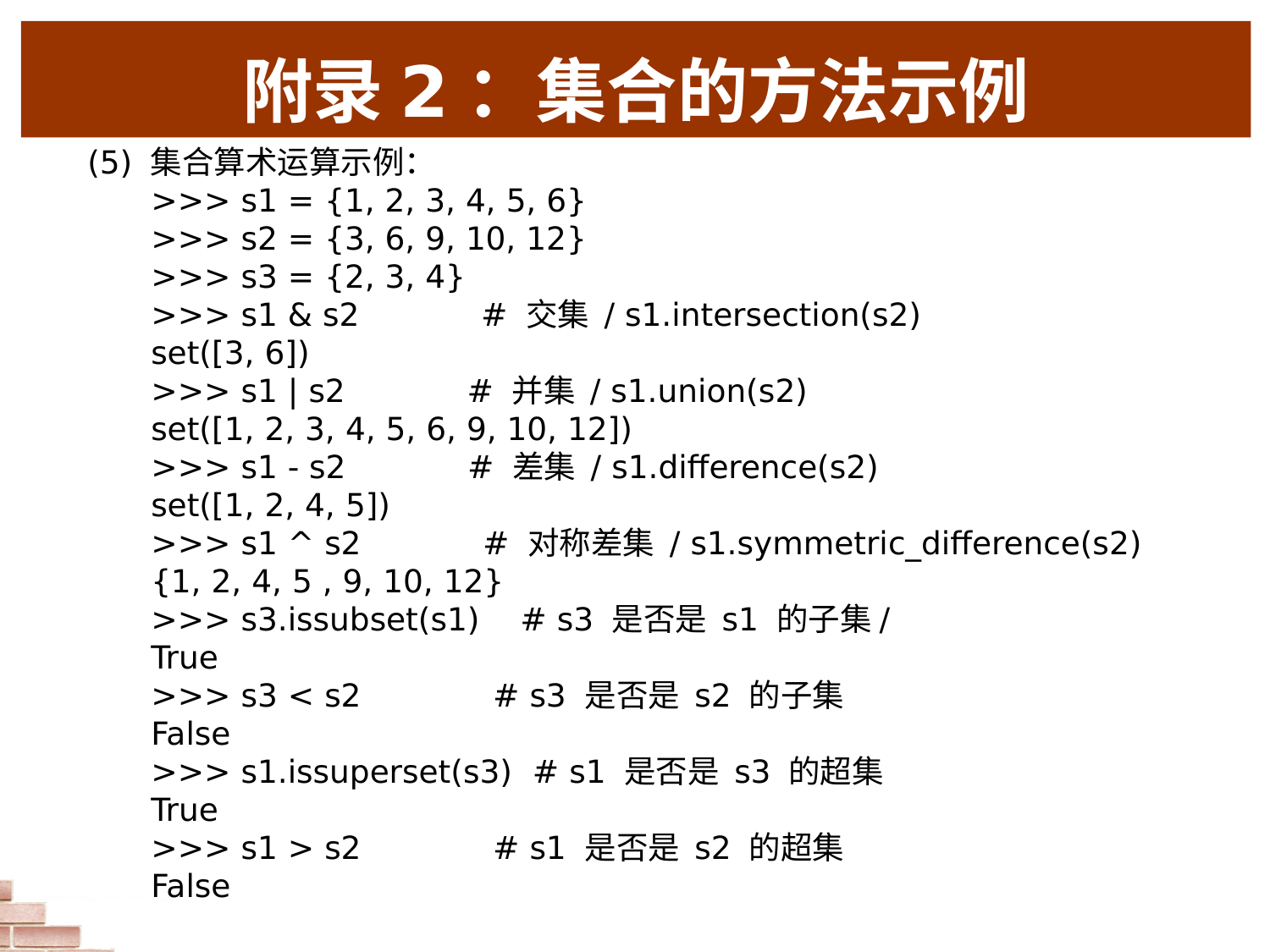

# 附录2：集合的方法示例
(5) 集合算术运算示例：
>>> s1 = {1, 2, 3, 4, 5, 6}
>>> s2 = {3, 6, 9, 10, 12}
>>> s3 = {2, 3, 4}
>>> s1 & s2            # 交集 / s1.intersection(s2)
set([3, 6])
>>> s1 | s2            # 并集 / s1.union(s2)
set([1, 2, 3, 4, 5, 6, 9, 10, 12])
>>> s1 - s2            # 差集 / s1.difference(s2)
set([1, 2, 4, 5])
>>> s1 ^ s2            # 对称差集 / s1.symmetric_difference(s2)
{1, 2, 4, 5 , 9, 10, 12}
>>> s3.issubset(s1)    # s3 是否是 s1 的子集/
True
>>> s3 < s2             # s3 是否是 s2 的子集
False
>>> s1.issuperset(s3)  # s1 是否是 s3 的超集
True
>>> s1 > s2             # s1 是否是 s2 的超集
False